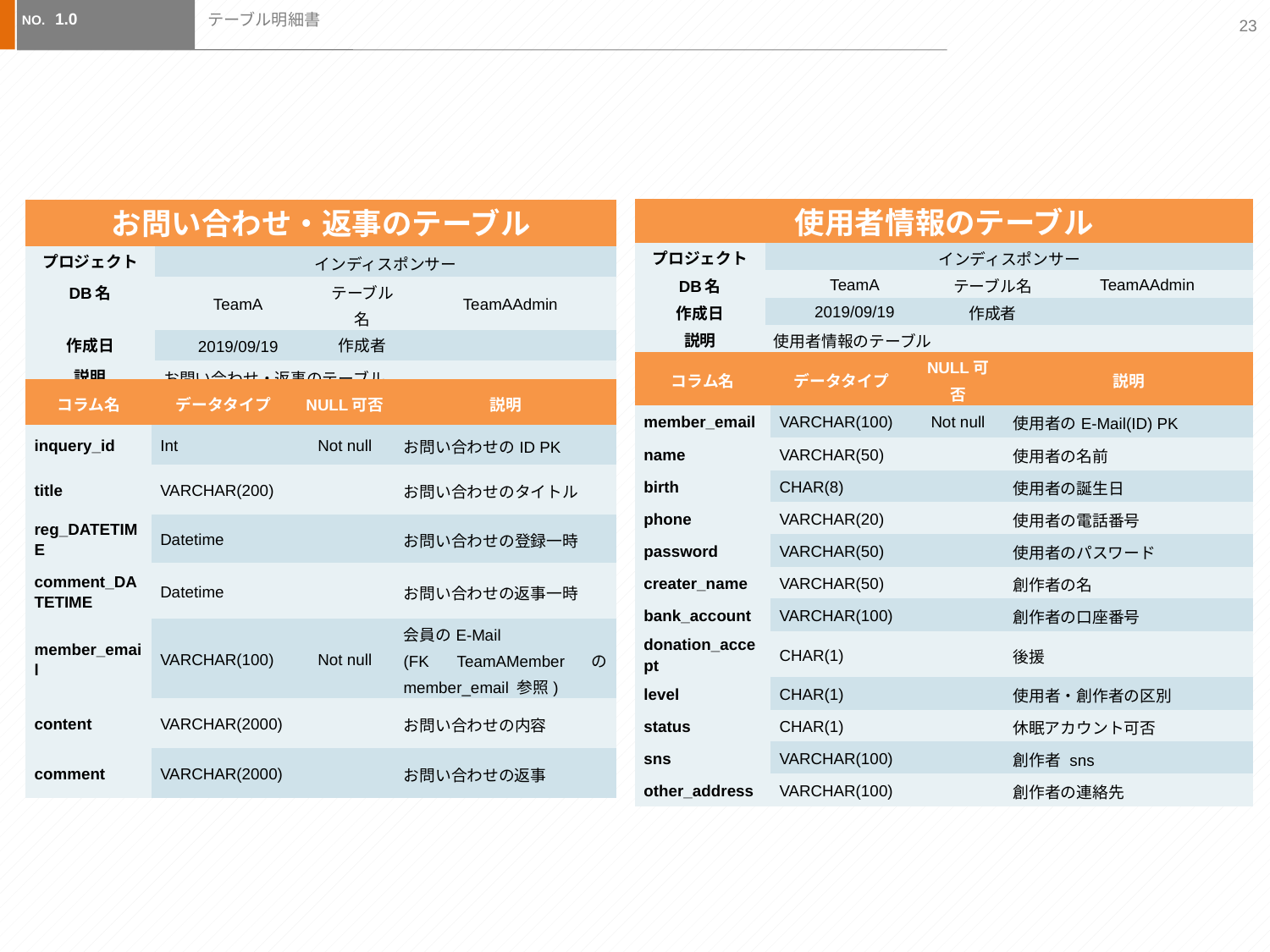

23
1.0
# テーブル明細書
| 使用者情報のテーブル |  |  |  |
| --- | --- | --- | --- |
| プロジェクト | インディスポンサー |  |  |
| DB名 | TeamA | テーブル名 | TeamAAdmin |
| 作成日 | 2019/09/19 | 作成者 |  |
| 説明 | 使用者情報のテーブル |  |  |
| お問い合わせ・返事のテーブル |  |  |  |
| --- | --- | --- | --- |
| プロジェクト | インディスポンサー |  |  |
| DB名 | TeamA | テーブル名 | TeamAAdmin |
| 作成日 | 2019/09/19 | 作成者 |  |
| 説明 | お問い合わせ・返事のテーブル |  |  |
| コラム名 | データタイプ | NULL可否 | 説明 |
| --- | --- | --- | --- |
| member\_email | VARCHAR(100) | Not null | 使用者のE-Mail(ID) PK |
| name | VARCHAR(50) |  | 使用者の名前 |
| birth | CHAR(8) |  | 使用者の誕生日 |
| phone | VARCHAR(20) |  | 使用者の電話番号 |
| password | VARCHAR(50) |  | 使用者のパスワード |
| creater\_name | VARCHAR(50) |  | 創作者の名 |
| bank\_account | VARCHAR(100) |  | 創作者の口座番号 |
| donation\_accept | CHAR(1) |  | 後援 |
| level | CHAR(1) |  | 使用者・創作者の区別 |
| status | CHAR(1) |  | 休眠アカウント可否 |
| sns | VARCHAR(100) |  | 創作者 sns |
| other\_address | VARCHAR(100) |  | 創作者の連絡先 |
| コラム名 | データタイプ | NULL可否 | 説明 |
| --- | --- | --- | --- |
| inquery\_id | Int | Not null | お問い合わせのID PK |
| title | VARCHAR(200) |  | お問い合わせのタイトル |
| reg\_DATETIME | Datetime |  | お問い合わせの登録一時 |
| comment\_DATETIME | Datetime |  | お問い合わせの返事一時 |
| member\_email | VARCHAR(100) | Not null | 会員のE-Mail (FK TeamAMemberの member\_email 参照) |
| content | VARCHAR(2000) |  | お問い合わせの内容 |
| comment | VARCHAR(2000) |  | お問い合わせの返事 |